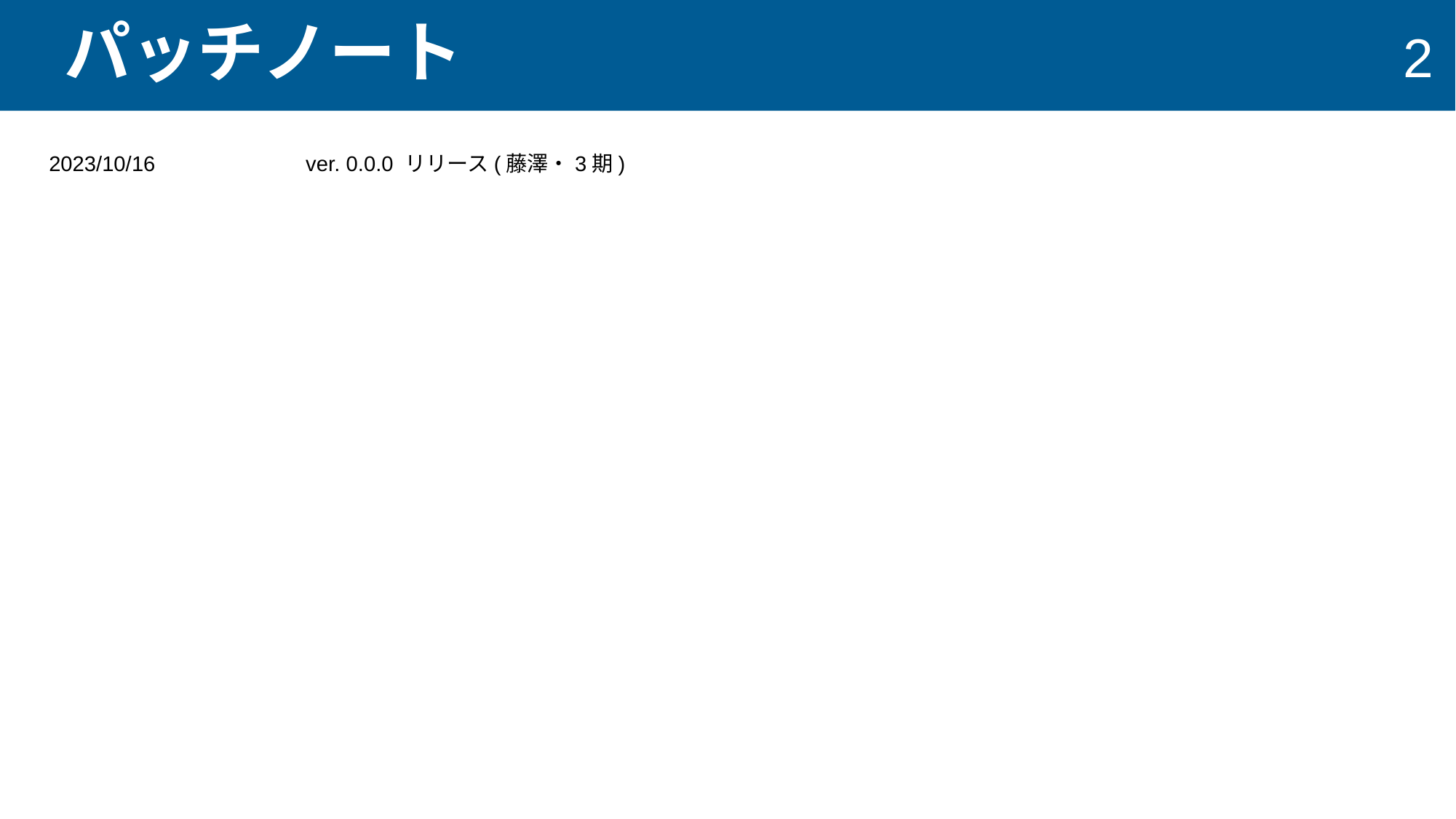

# パッチノート
2
2023/10/16	ver. 0.0.0 リリース(藤澤・3期)